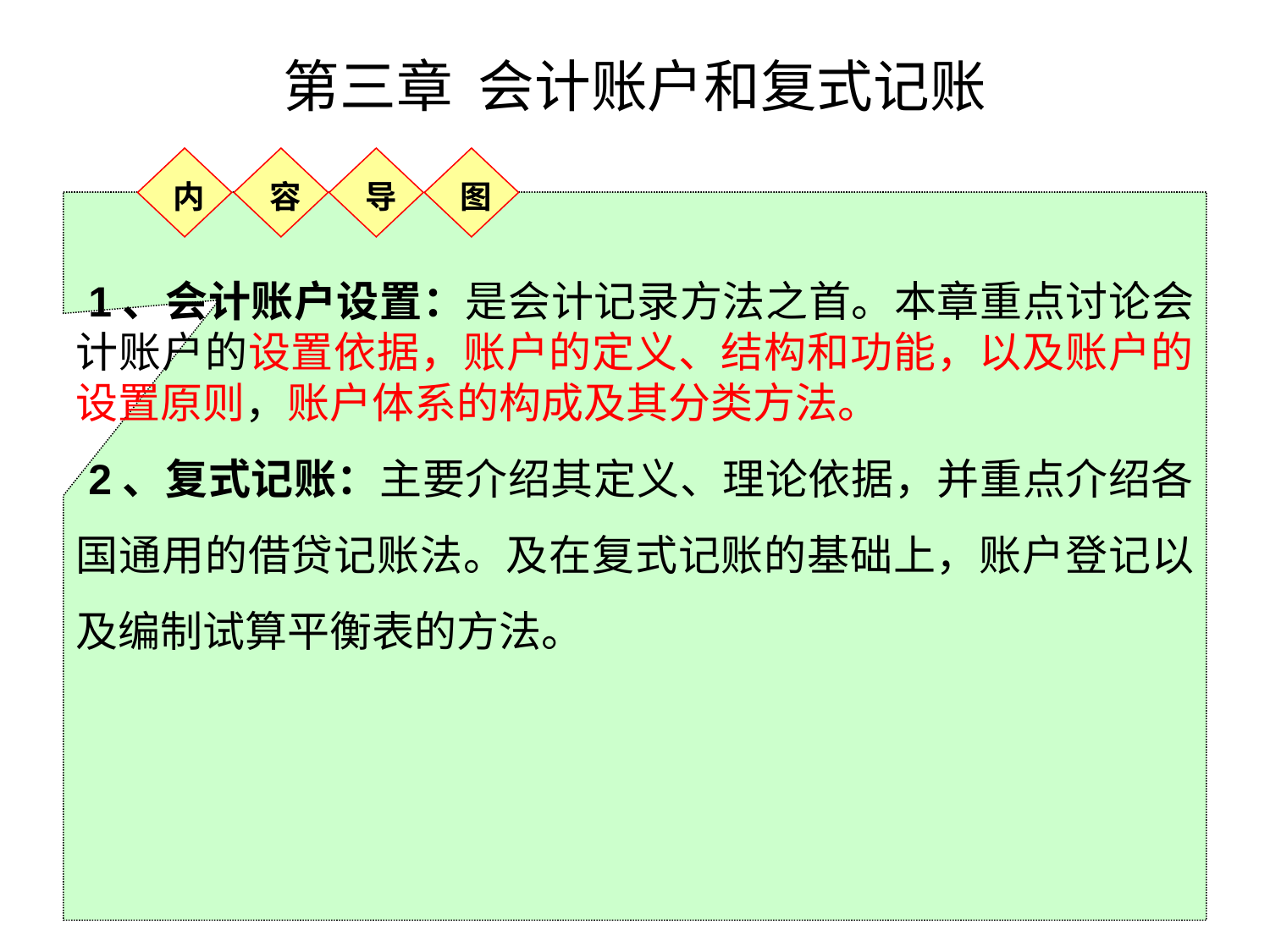

# 第三章  会计账户和复式记账
内
容
导
图

 1、会计账户设置：是会计记录方法之首。本章重点讨论会计账户的设置依据，账户的定义、结构和功能，以及账户的设置原则，账户体系的构成及其分类方法。
 2、复式记账：主要介绍其定义、理论依据，并重点介绍各国通用的借贷记账法。及在复式记账的基础上，账户登记以及编制试算平衡表的方法。